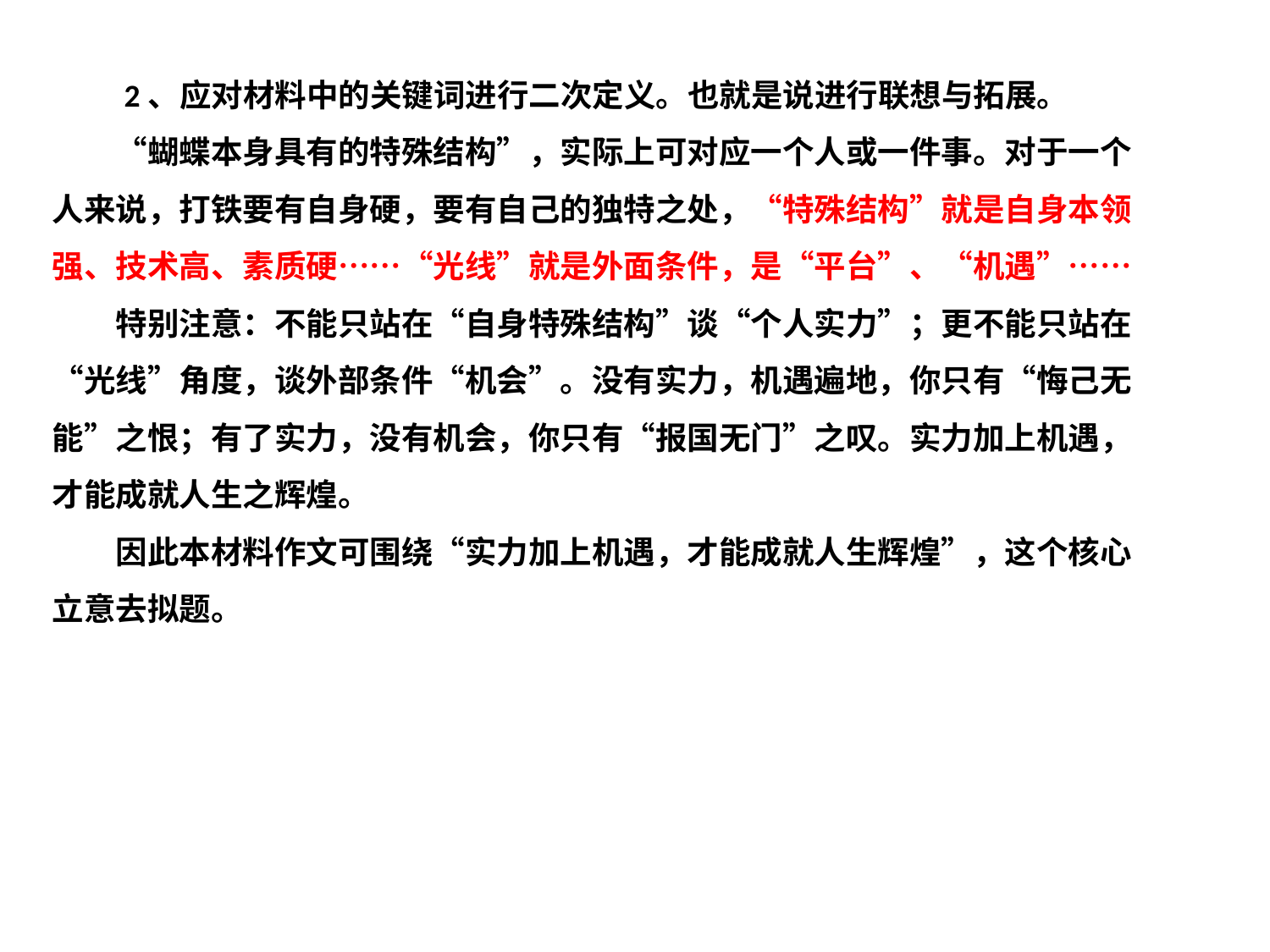

2、应对材料中的关键词进行二次定义。也就是说进行联想与拓展。
　　“蝴蝶本身具有的特殊结构”，实际上可对应一个人或一件事。对于一个人来说，打铁要有自身硬，要有自己的独特之处，“特殊结构”就是自身本领强、技术高、素质硬……“光线”就是外面条件，是“平台”、“机遇”……
　　特别注意：不能只站在“自身特殊结构”谈“个人实力”；更不能只站在“光线”角度，谈外部条件“机会”。没有实力，机遇遍地，你只有“悔己无能”之恨；有了实力，没有机会，你只有“报国无门”之叹。实力加上机遇，才能成就人生之辉煌。
　　因此本材料作文可围绕“实力加上机遇，才能成就人生辉煌”，这个核心立意去拟题。